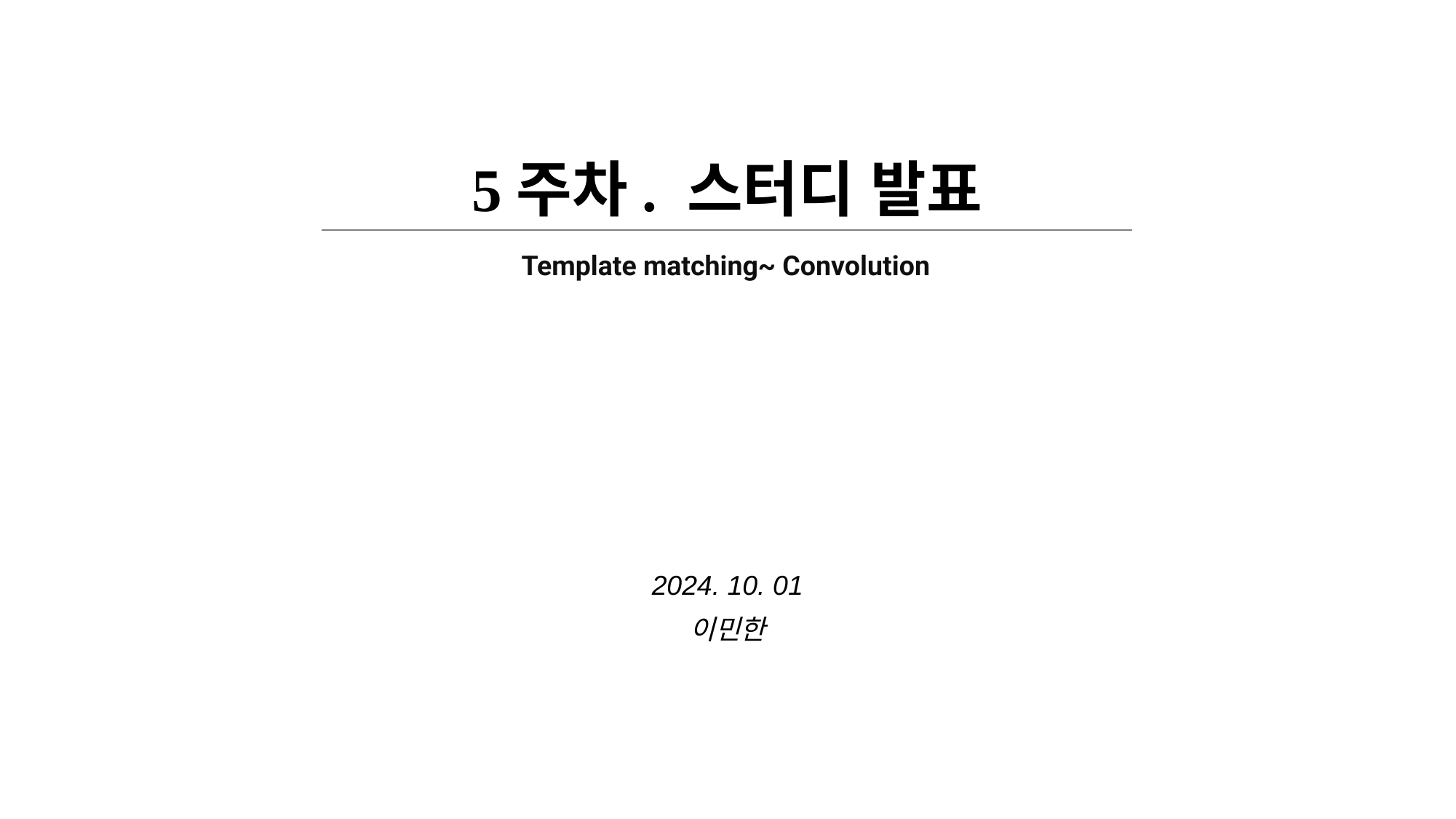

5주차. 스터디 발표
Template matching~ Convolution
2024. 10. 01
이민한